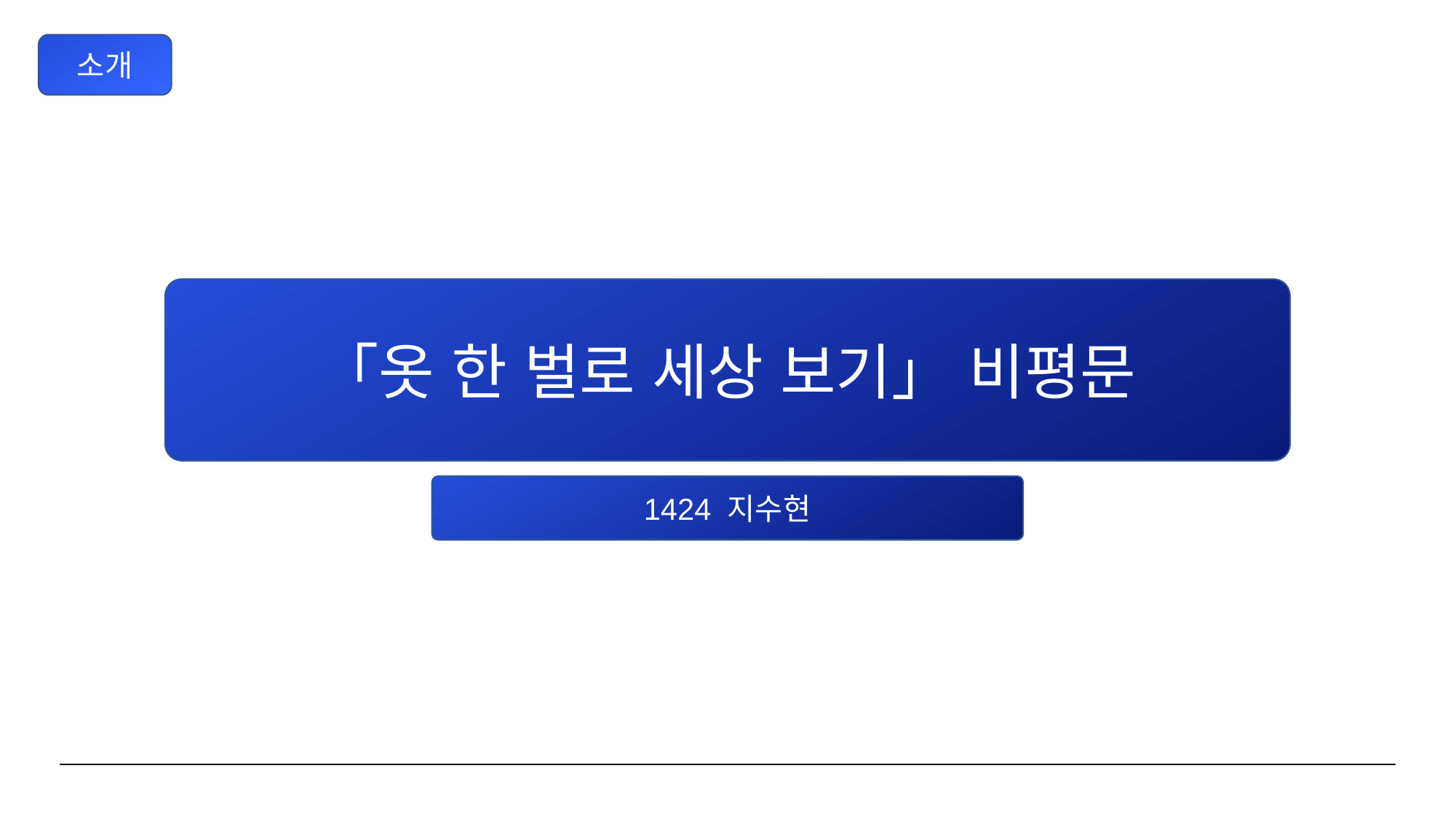

소개
「옷 한 벌로 세상 보기」 비평문
1424 지수현